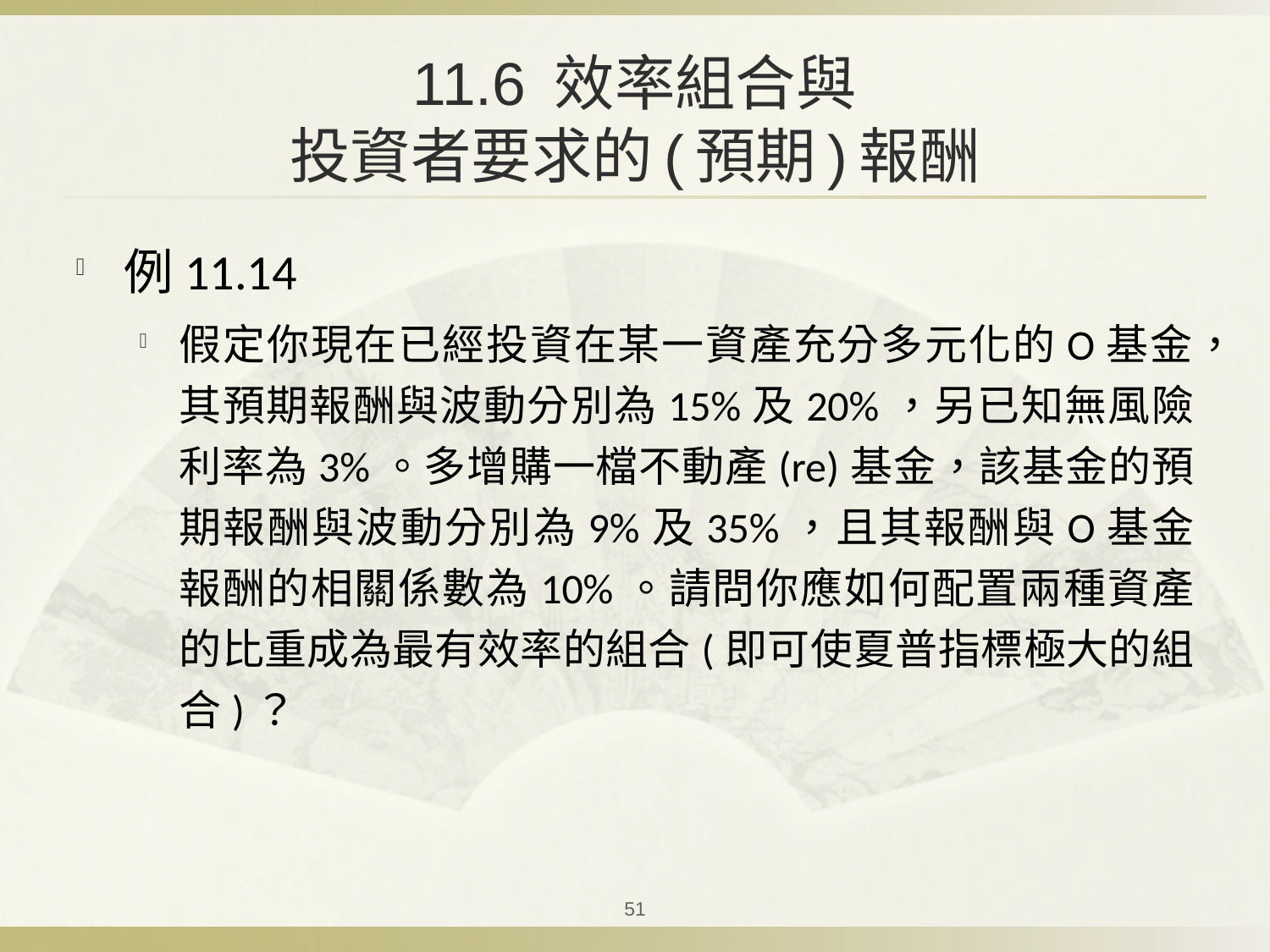

# 11.6 效率組合與 投資者要求的(預期)報酬
例11.14
假定你現在已經投資在某一資產充分多元化的O基金，其預期報酬與波動分別為15%及20%，另已知無風險利率為3%。多增購一檔不動產(re)基金，該基金的預期報酬與波動分別為9%及35%，且其報酬與O基金報酬的相關係數為10%。請問你應如何配置兩種資產的比重成為最有效率的組合(即可使夏普指標極大的組合)？

51